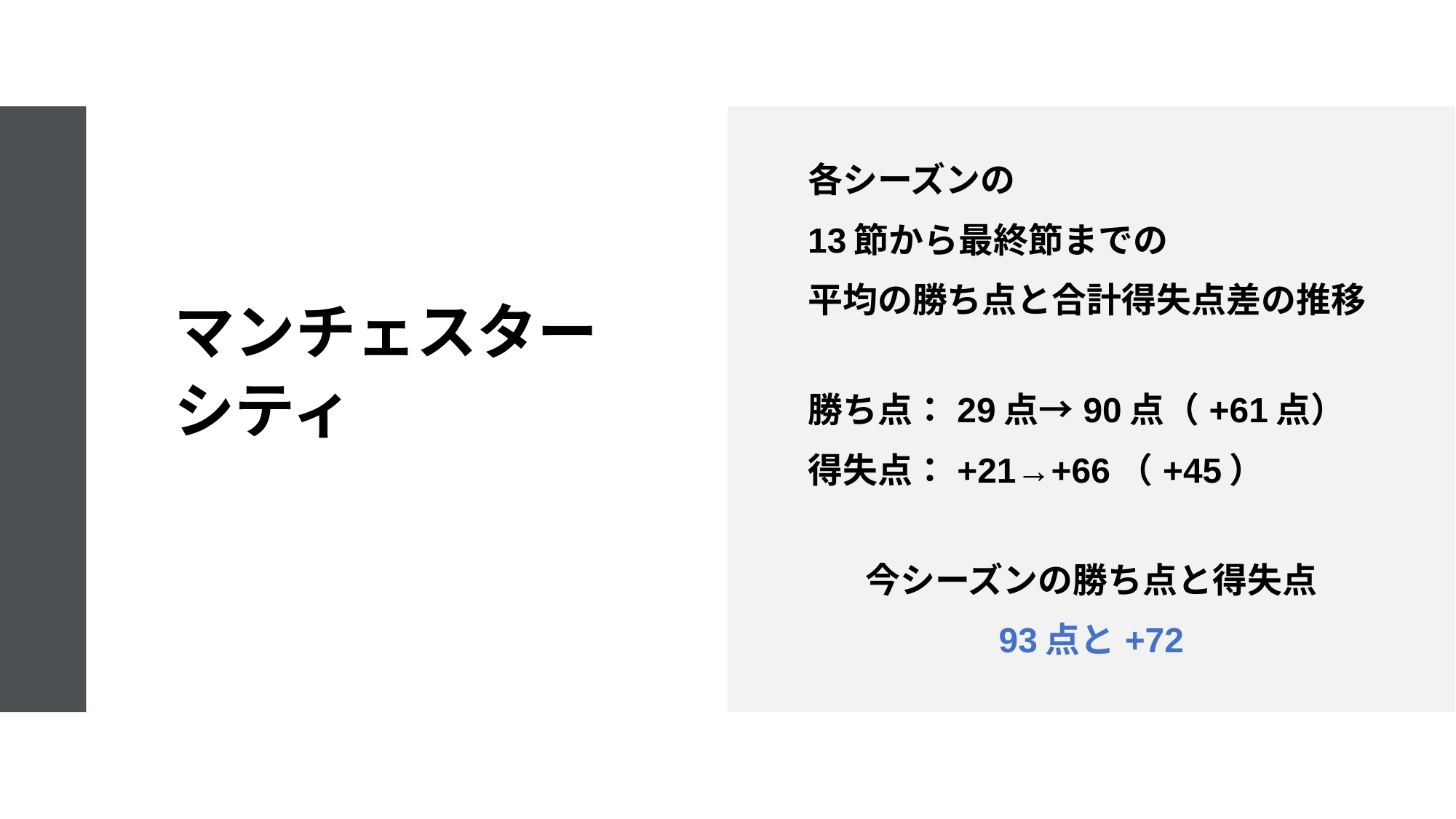

各シーズンの
13節から最終節までの
平均の勝ち点と合計得失点差の推移

勝ち点：29点→90点（+61点）
得失点：+21→+66（+45）

今シーズンの勝ち点と得失点
93点と+72
# マンチェスターシティ